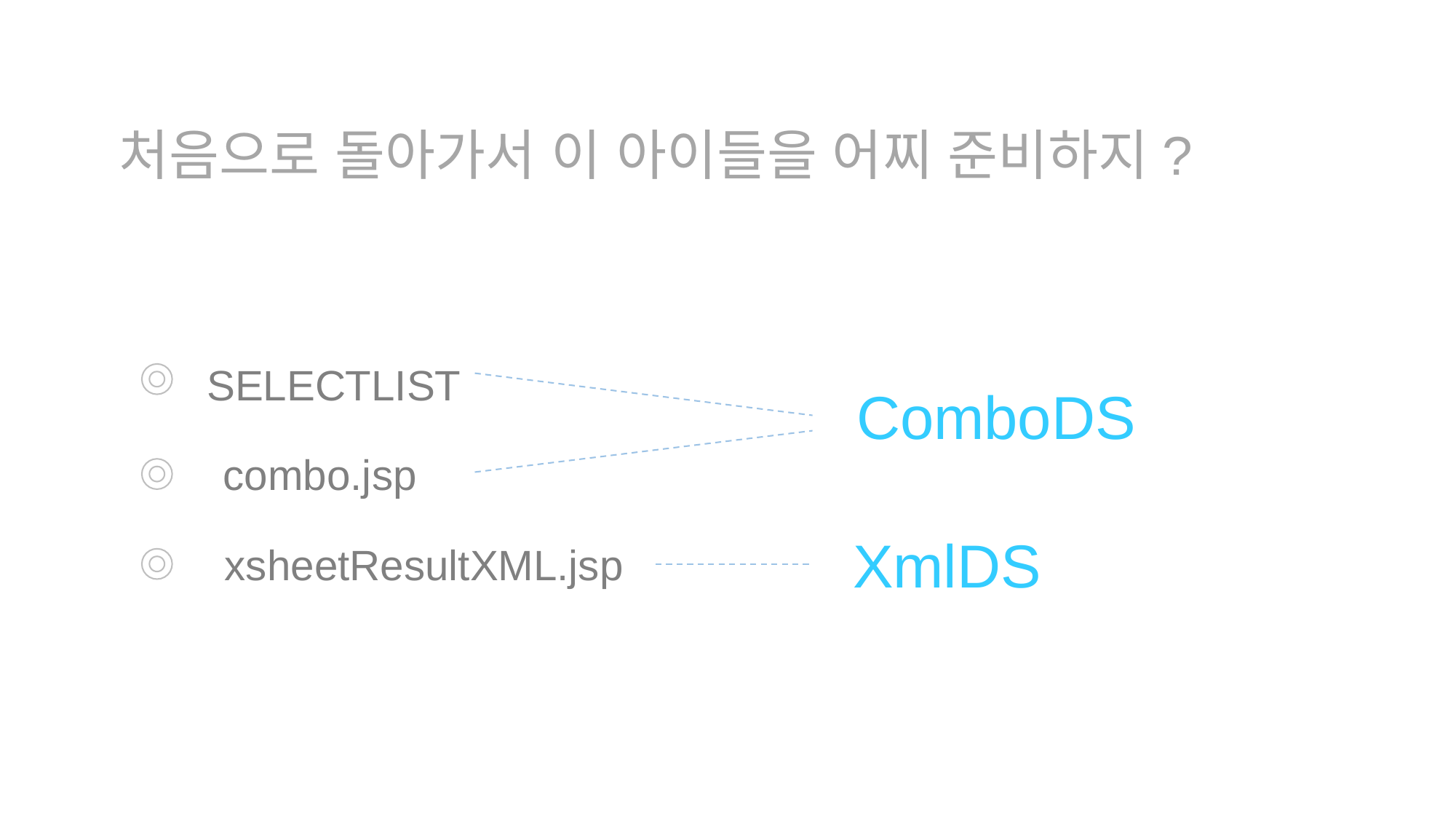

처음으로 돌아가서 이 아이들을 어찌 준비하지?
SELECTLIST

ComboDS
combo.jsp

XmlDS
xsheetResultXML.jsp